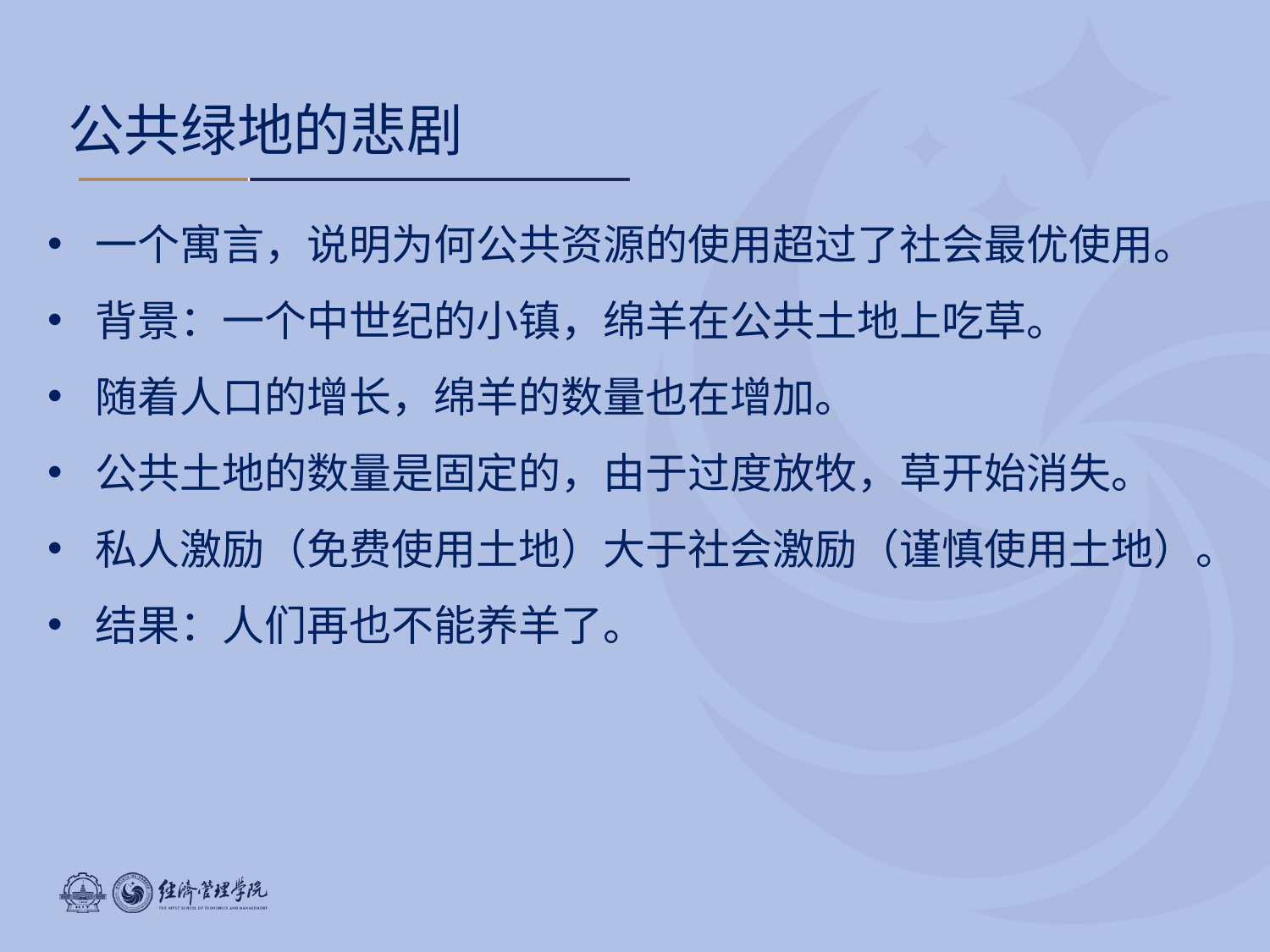

# 公共绿地的悲剧
一个寓言，说明为何公共资源的使用超过了社会最优使用。
背景：一个中世纪的小镇，绵羊在公共土地上吃草。
随着人口的增长，绵羊的数量也在增加。
公共土地的数量是固定的，由于过度放牧，草开始消失。
私人激励（免费使用土地）大于社会激励（谨慎使用土地）。
结果：人们再也不能养羊了。